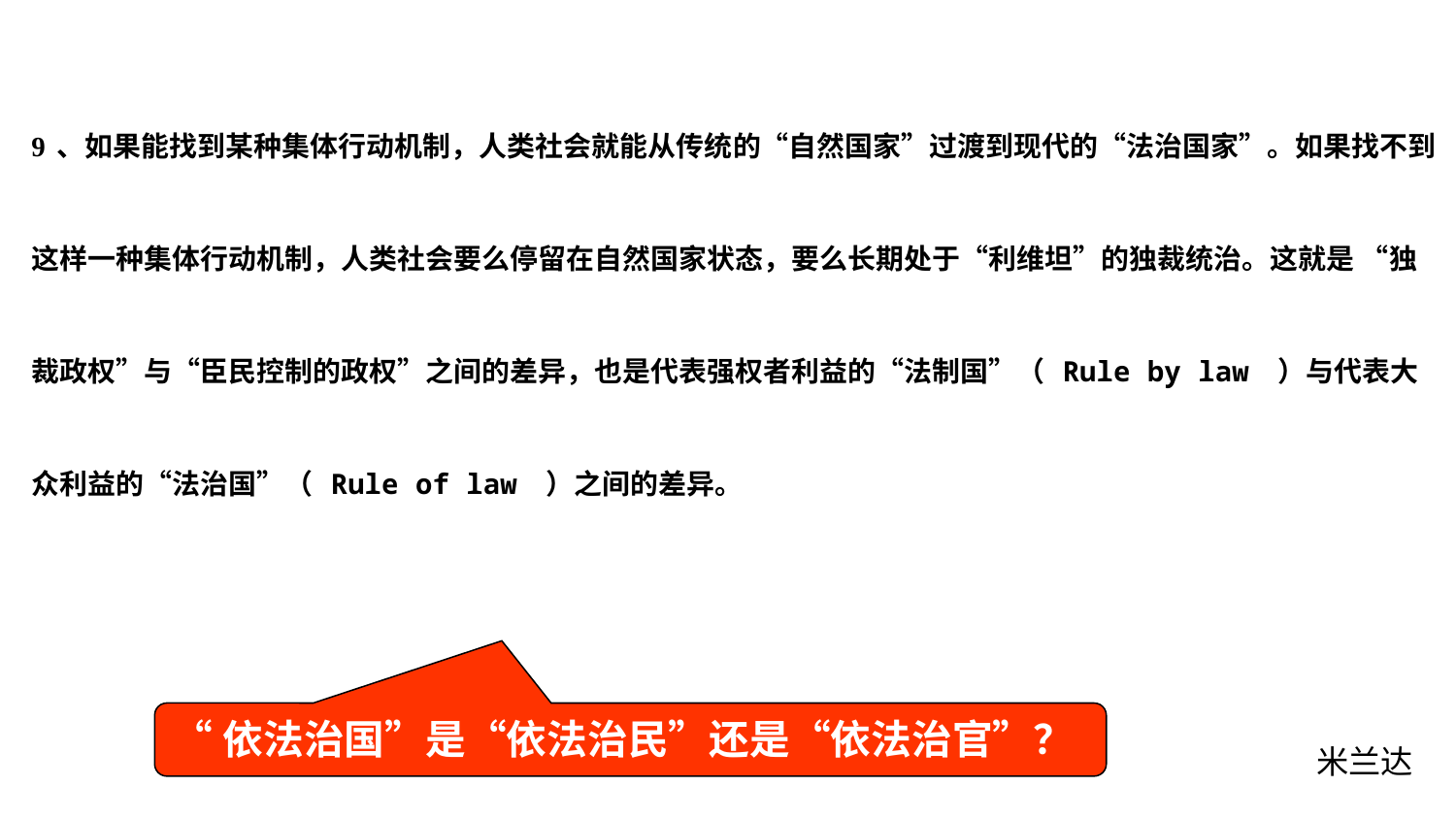

9、如果能找到某种集体行动机制，人类社会就能从传统的“自然国家”过渡到现代的“法治国家”。如果找不到这样一种集体行动机制，人类社会要么停留在自然国家状态，要么长期处于“利维坦”的独裁统治。这就是 “独裁政权”与“臣民控制的政权”之间的差异，也是代表强权者利益的“法制国”（ Rule by law ）与代表大众利益的“法治国”（ Rule of law ）之间的差异。
“依法治国”是“依法治民”还是“依法治官”？
米兰达